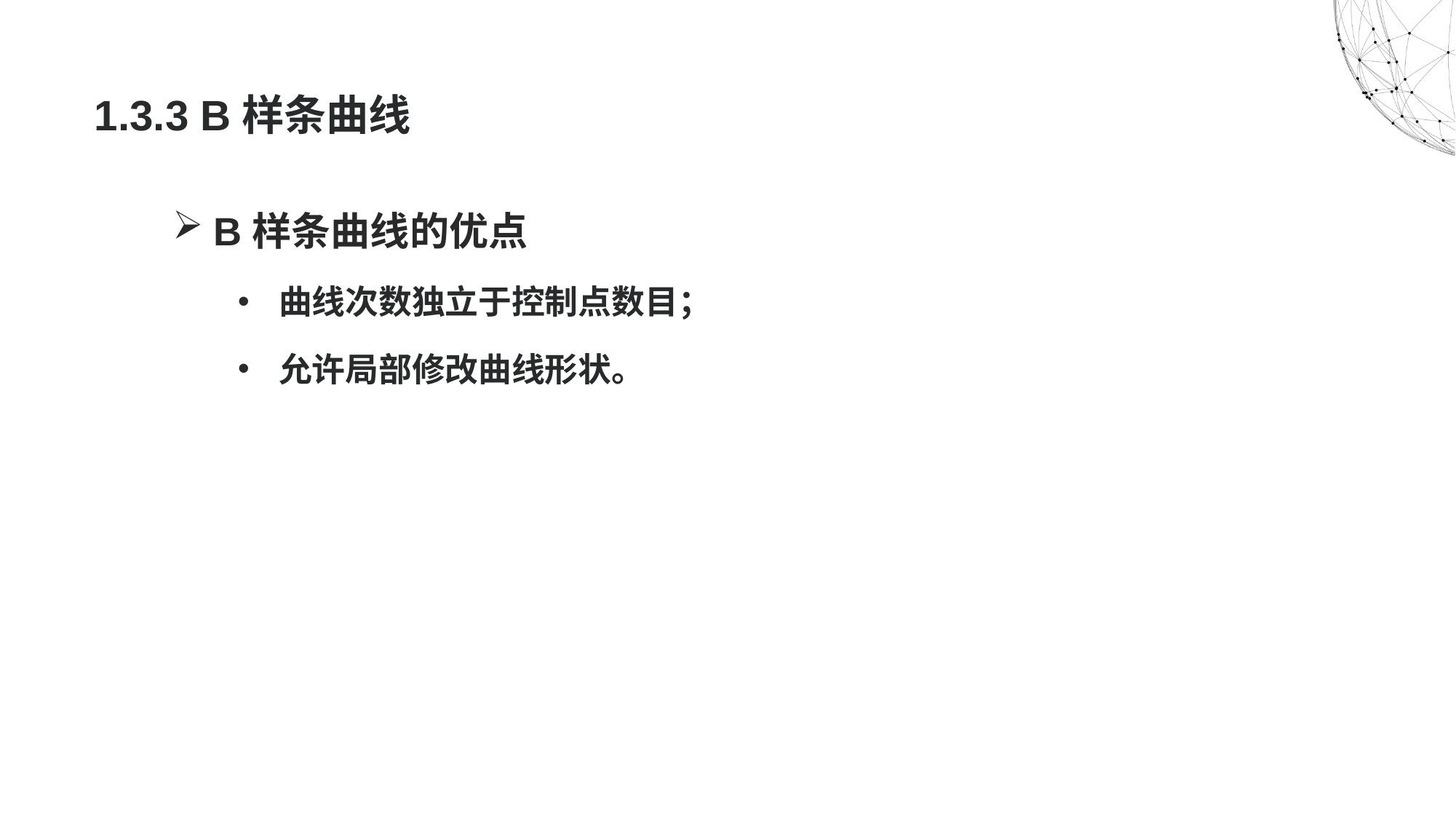

# 1.3.3 B样条曲线
B样条曲线的优点
曲线次数独立于控制点数目；
允许局部修改曲线形状。